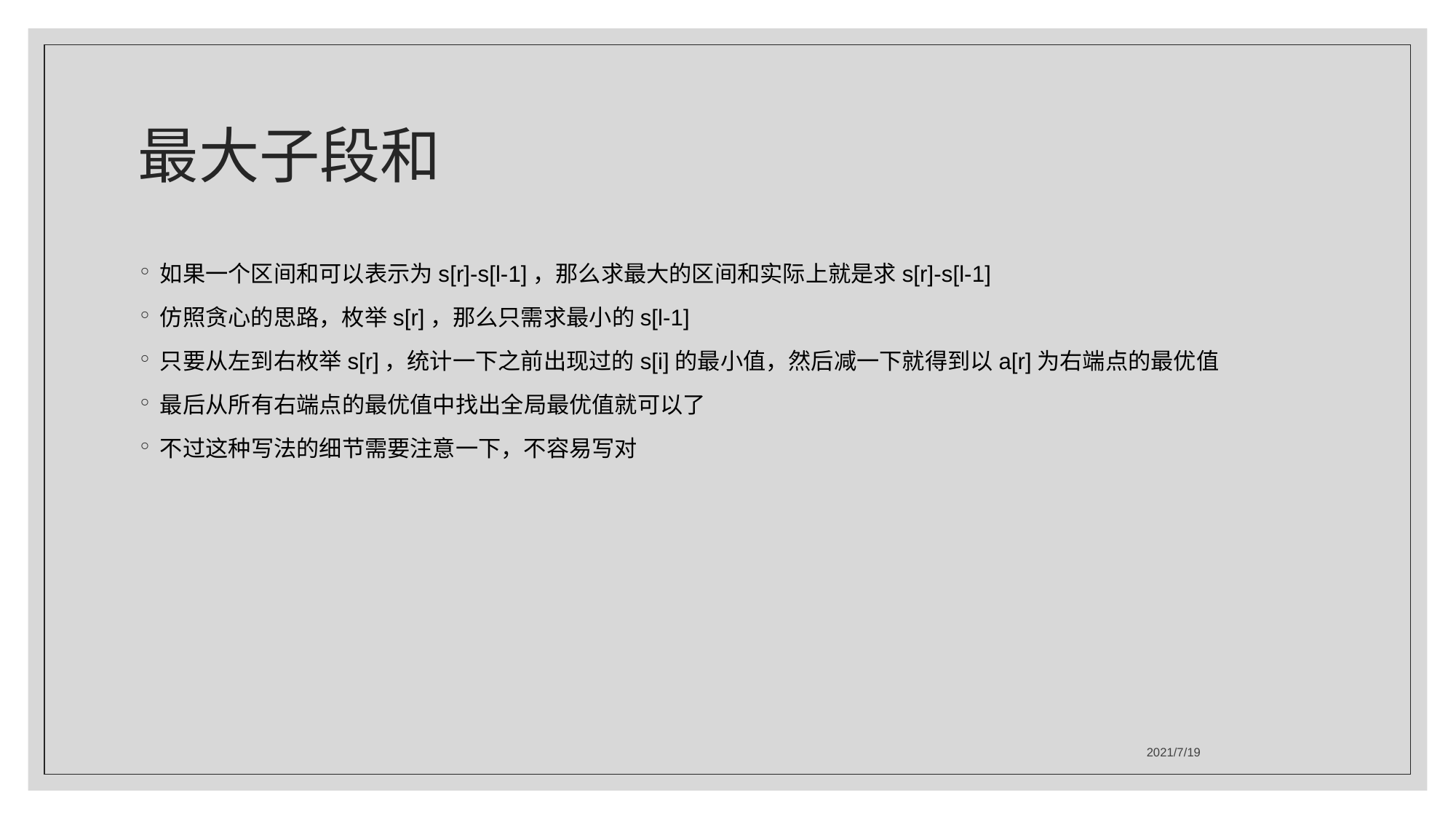

# 最大子段和
如果一个区间和可以表示为s[r]-s[l-1]，那么求最大的区间和实际上就是求s[r]-s[l-1]
仿照贪心的思路，枚举s[r]，那么只需求最小的s[l-1]
只要从左到右枚举s[r]，统计一下之前出现过的s[i]的最小值，然后减一下就得到以a[r]为右端点的最优值
最后从所有右端点的最优值中找出全局最优值就可以了
不过这种写法的细节需要注意一下，不容易写对
2021/7/19